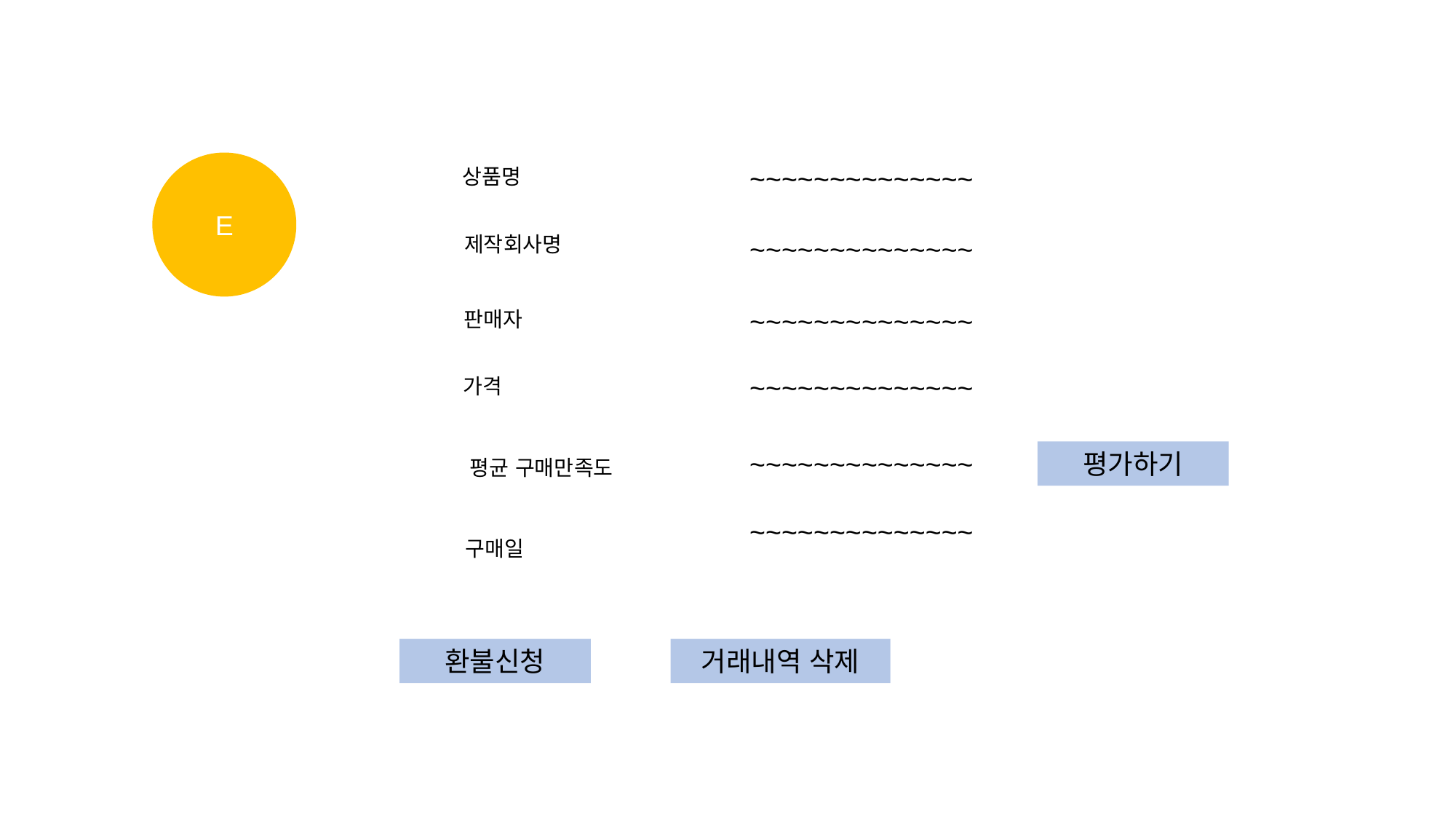

E
~~~~~~~~~~~~~~
상품명
제작회사명
~~~~~~~~~~~~~~
~~~~~~~~~~~~~~
판매자
~~~~~~~~~~~~~~
가격
평가하기
~~~~~~~~~~~~~~
평균 구매만족도
~~~~~~~~~~~~~~
구매일
환불신청
거래내역 삭제